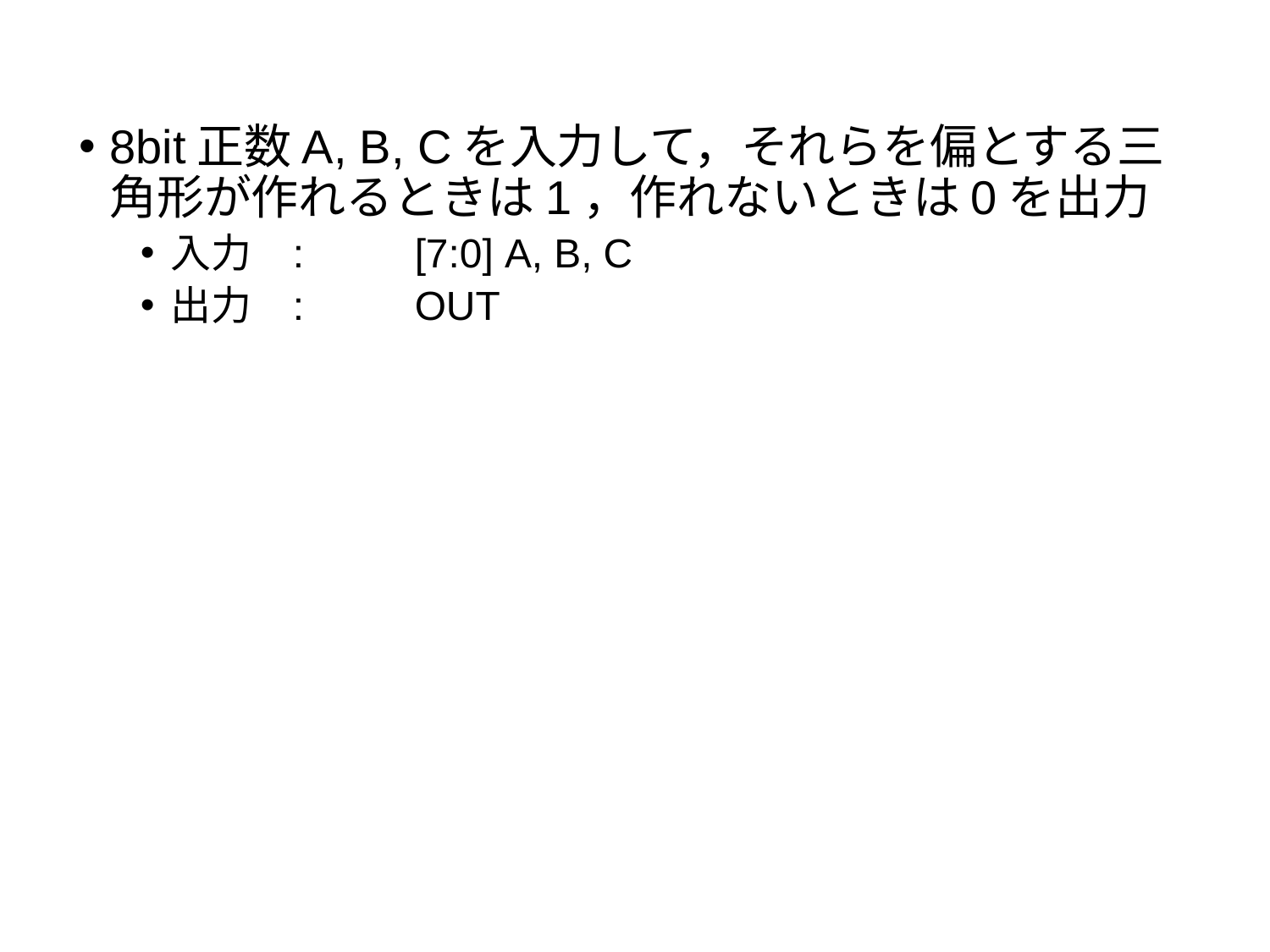

8bit正数A, B, Cを入力して，それらを偏とする三角形が作れるときは1，作れないときは0を出力
入力	:	[7:0] A, B, C
出力	:	OUT